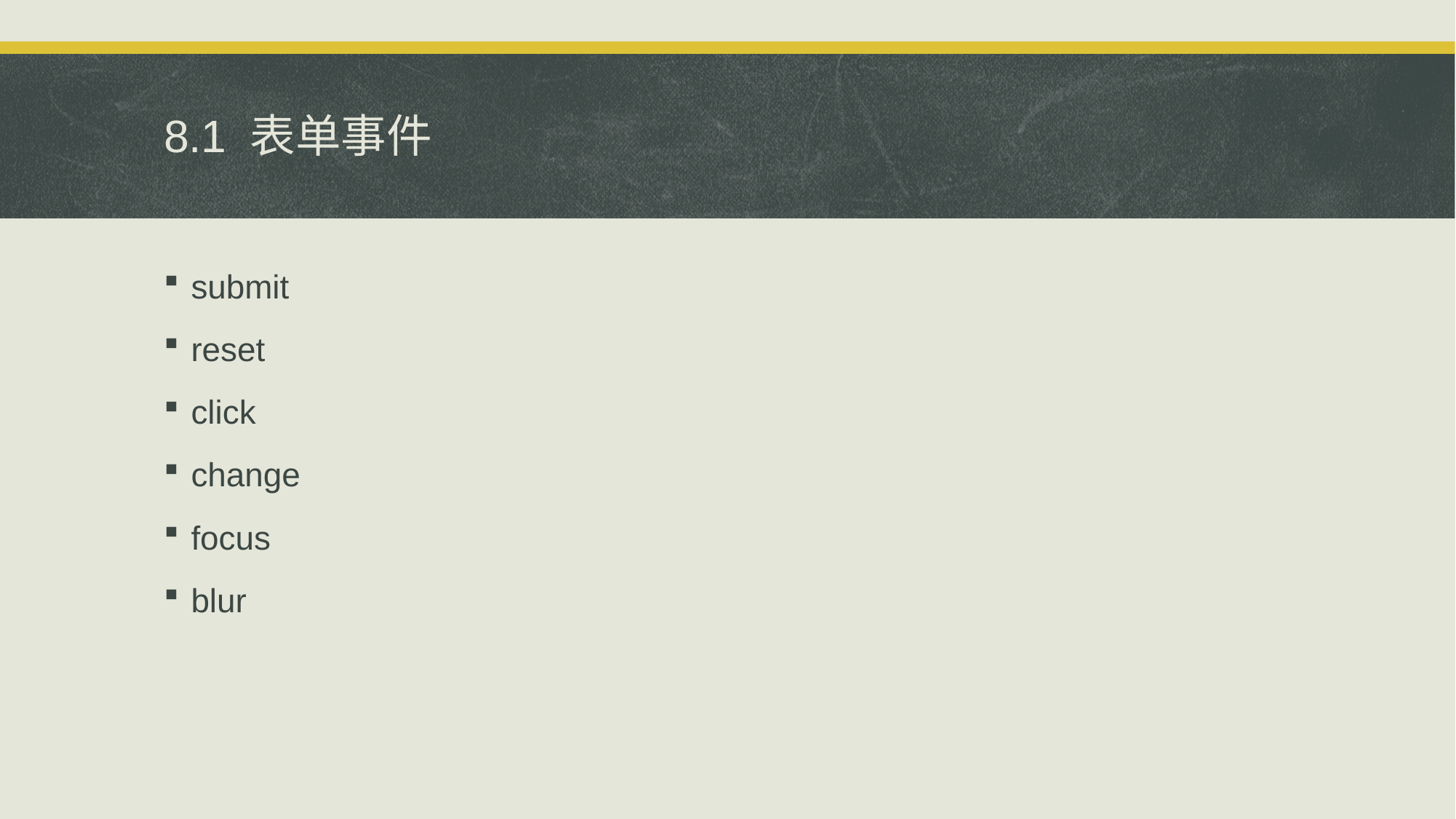

# 8.1 表单事件
submit
reset
click
change
focus
blur